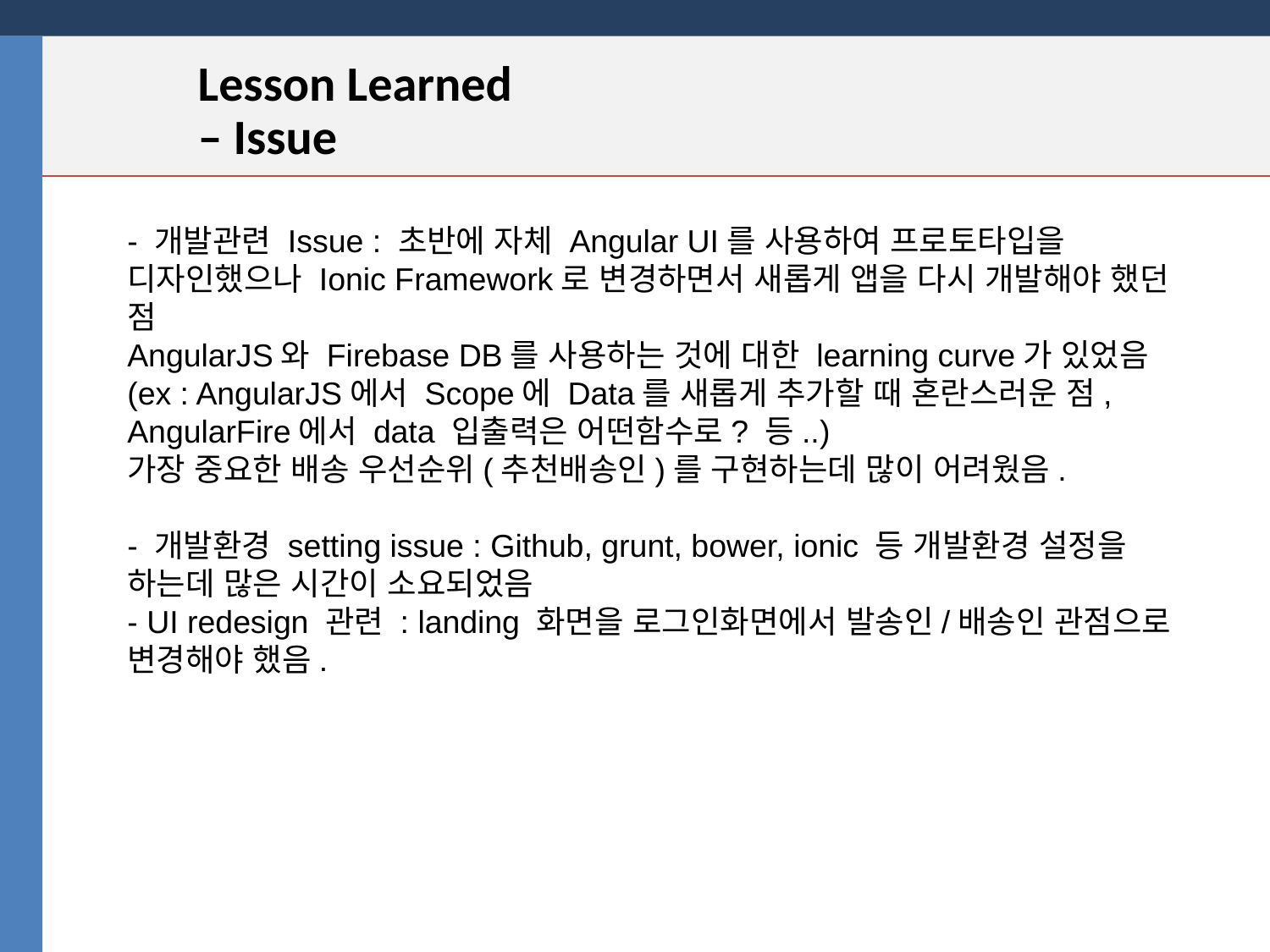

Lesson Learned
– Issue
- 개발관련 Issue : 초반에 자체 Angular UI를 사용하여 프로토타입을 디자인했으나 Ionic Framework로 변경하면서 새롭게 앱을 다시 개발해야 했던 점
AngularJS와 Firebase DB를 사용하는 것에 대한 learning curve가 있었음(ex : AngularJS에서 Scope에 Data를 새롭게 추가할 때 혼란스러운 점, AngularFire에서 data 입출력은 어떤함수로? 등..)
가장 중요한 배송 우선순위(추천배송인)를 구현하는데 많이 어려웠음.
- 개발환경 setting issue : Github, grunt, bower, ionic 등 개발환경 설정을 하는데 많은 시간이 소요되었음
- UI redesign 관련 : landing 화면을 로그인화면에서 발송인/배송인 관점으로 변경해야 했음.